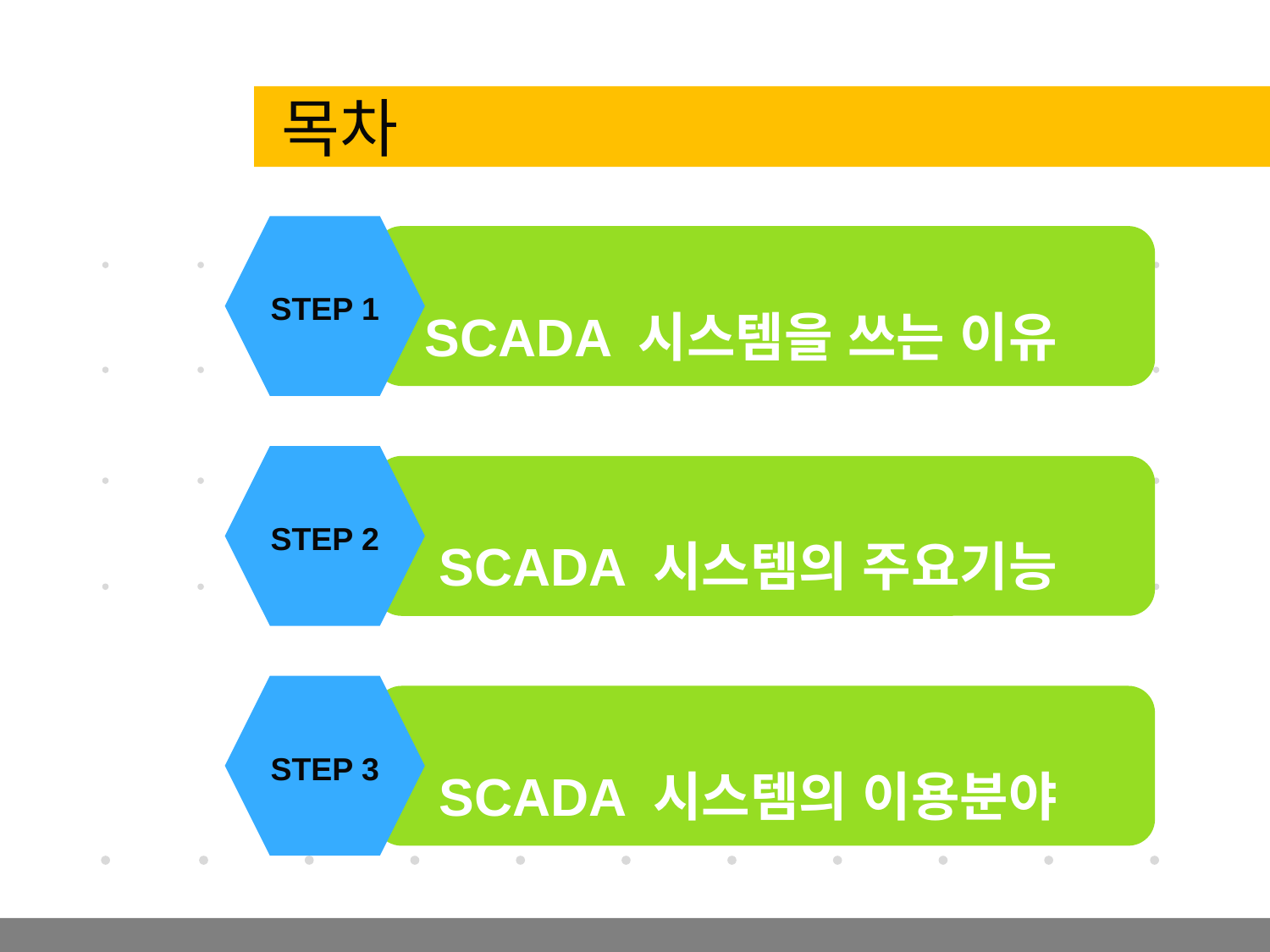

# 목차

STEP 1
  SCADA 시스템을 쓰는 이유

STEP 2
   SCADA 시스템의 주요기능

STEP 3
   SCADA 시스템의 이용분야